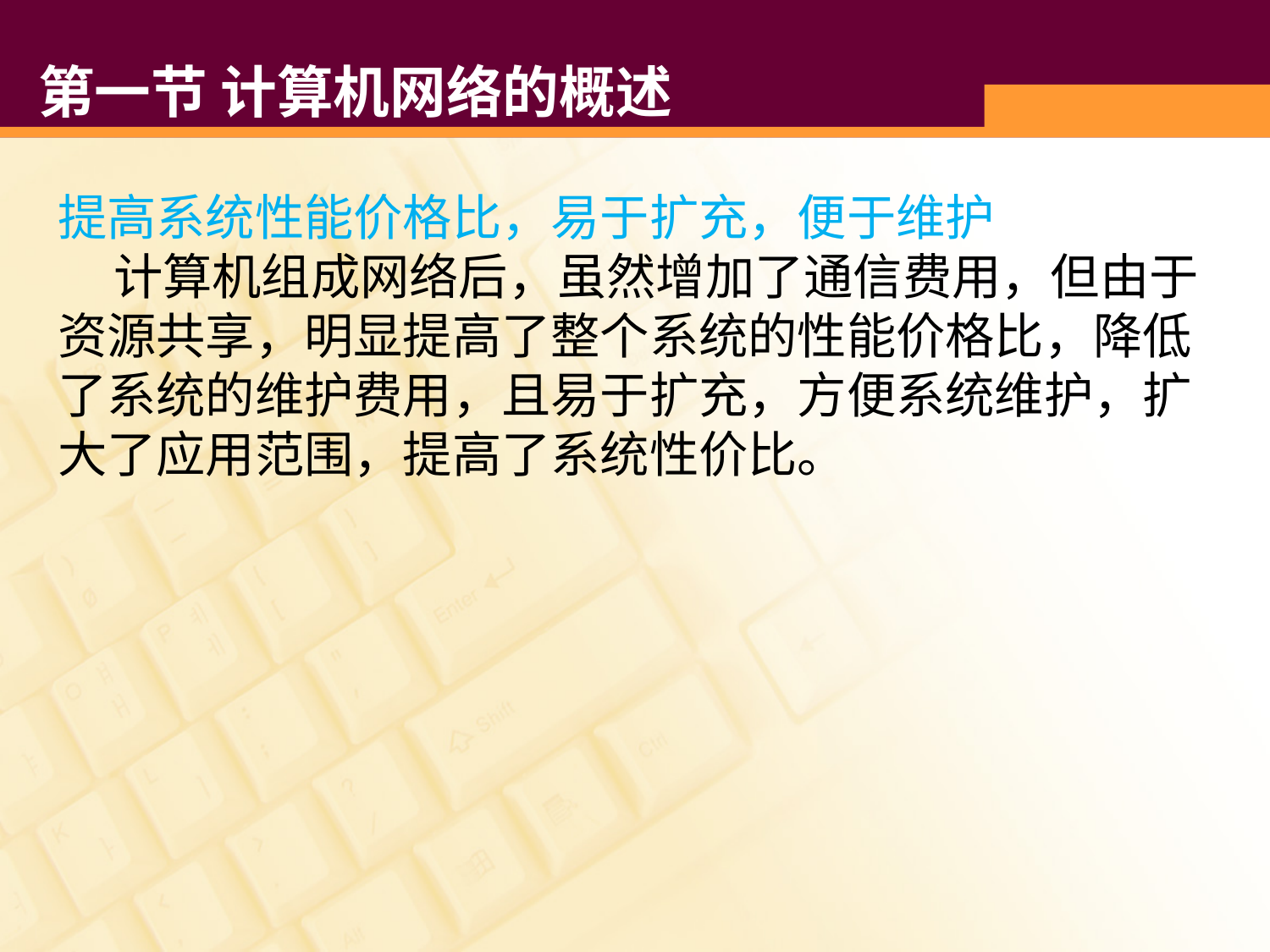

# 第一节 计算机网络的概述
提高系统性能价格比，易于扩充，便于维护
    计算机组成网络后，虽然增加了通信费用，但由于资源共享，明显提高了整个系统的性能价格比，降低了系统的维护费用，且易于扩充，方便系统维护，扩大了应用范围，提高了系统性价比。